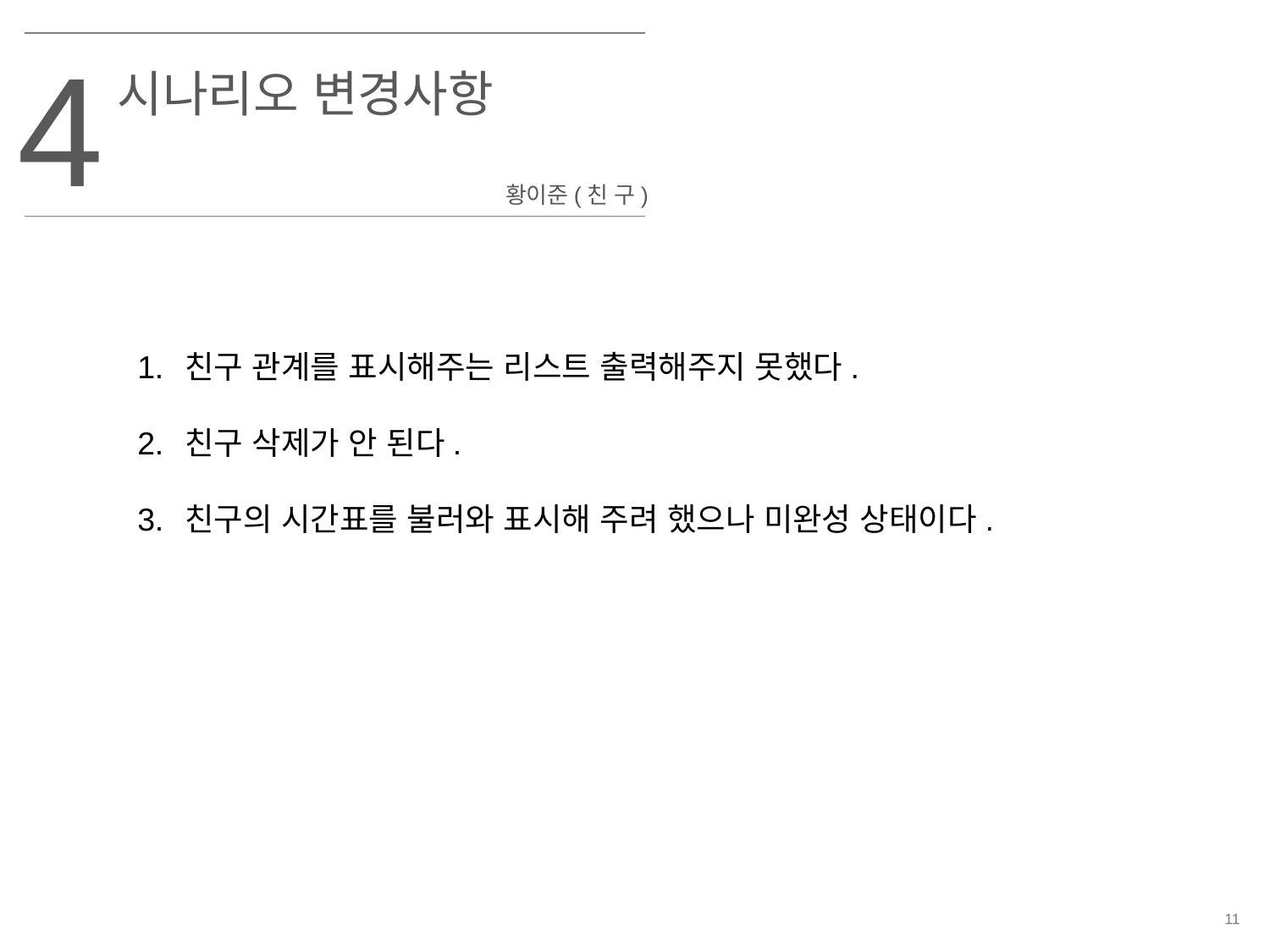

4
시나리오 변경사항
황이준(친 구)
친구 관계를 표시해주는 리스트 출력해주지 못했다.

친구 삭제가 안 된다.

친구의 시간표를 불러와 표시해 주려 했으나 미완성 상태이다.